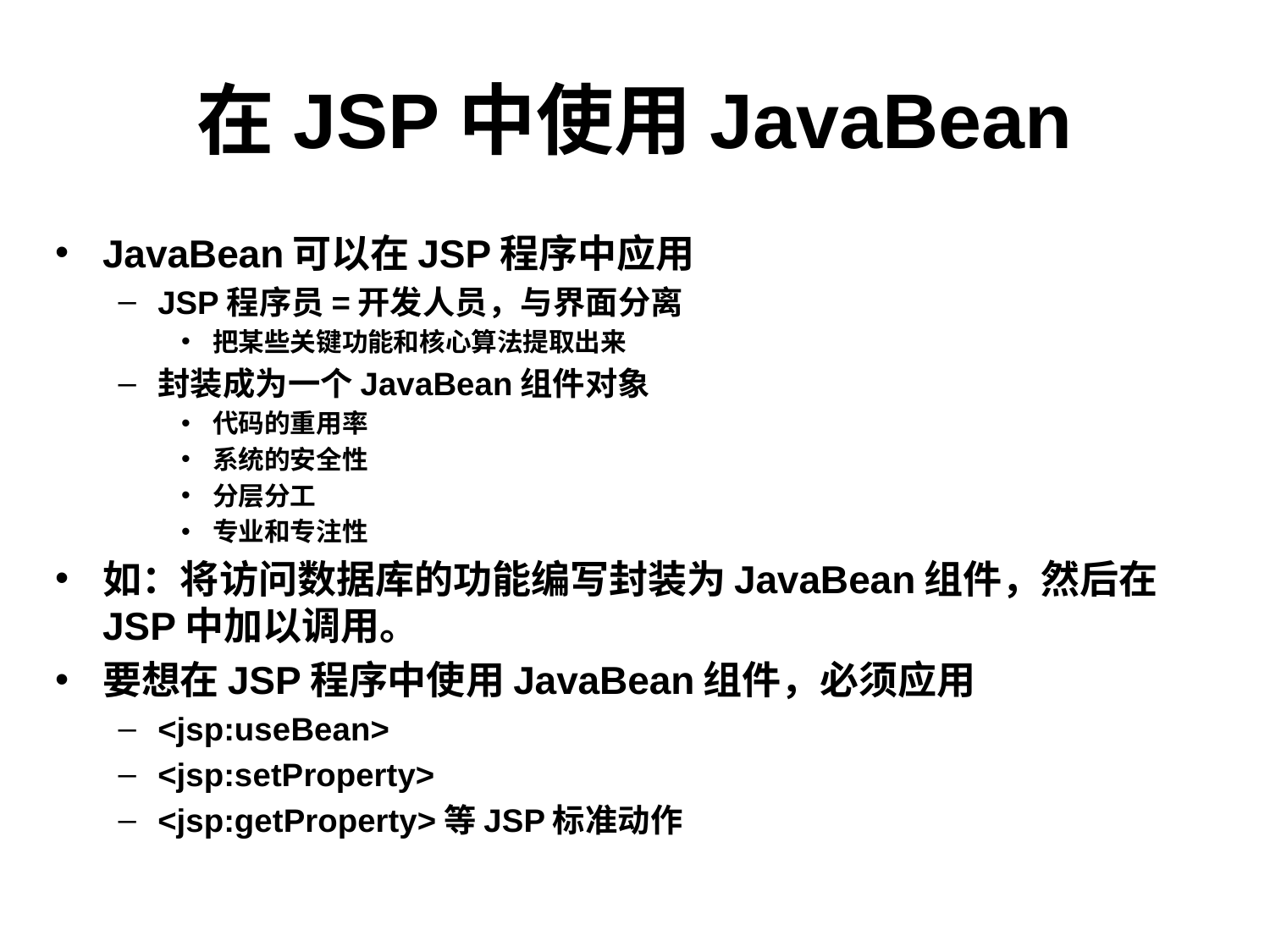

在JSP中使用JavaBean
JavaBean可以在JSP程序中应用
JSP程序员=开发人员，与界面分离
把某些关键功能和核心算法提取出来
封装成为一个JavaBean组件对象
代码的重用率
系统的安全性
分层分工
专业和专注性
如：将访问数据库的功能编写封装为JavaBean组件，然后在JSP中加以调用。
要想在JSP程序中使用JavaBean组件，必须应用
<jsp:useBean>
<jsp:setProperty>
<jsp:getProperty>等JSP标准动作